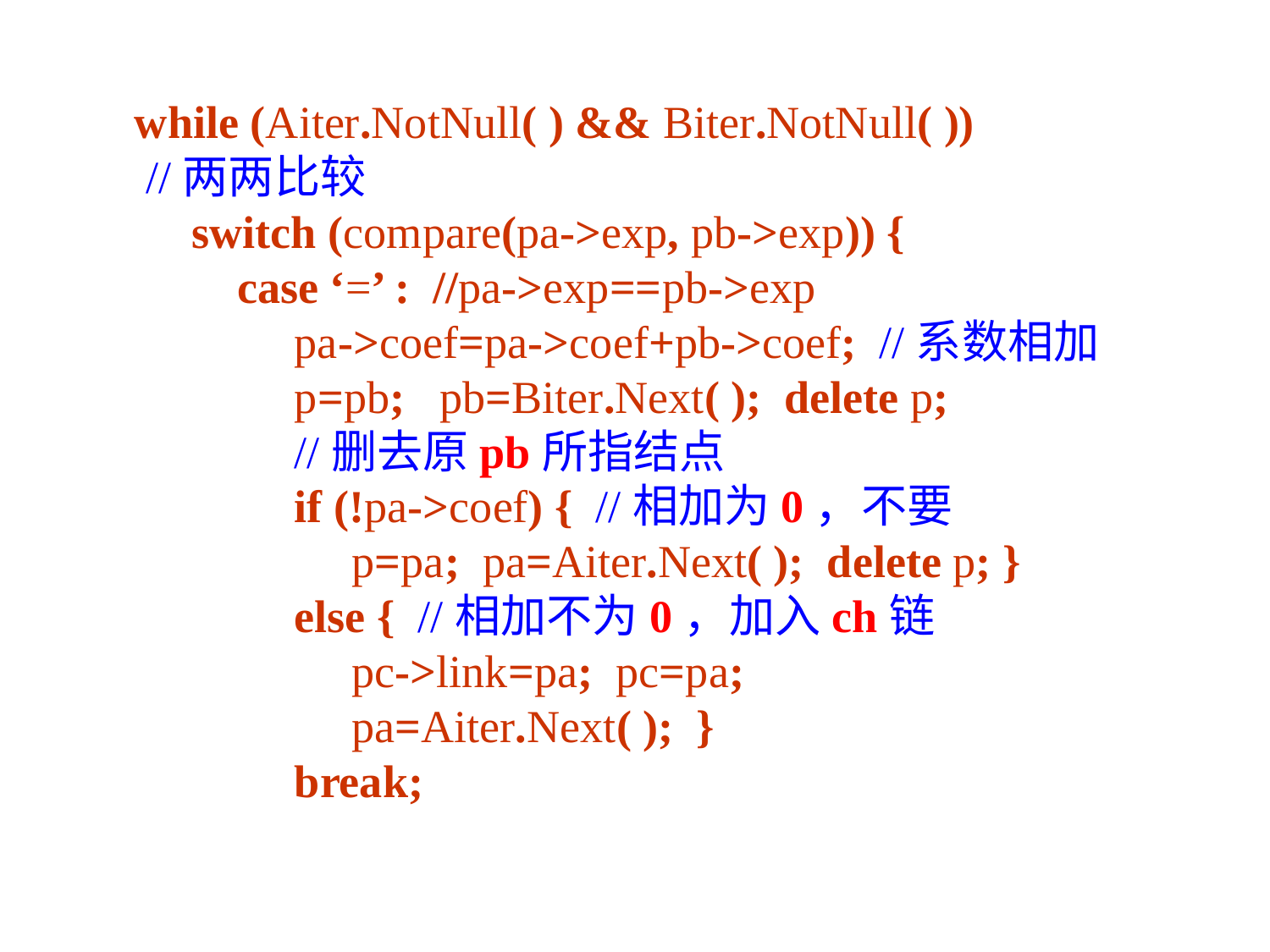

while (Aiter.NotNull( ) && Biter.NotNull( ))
      //两两比较
          switch (compare(pa->exp, pb->exp)) {
              case ‘=’ :  //pa->exp==pb->exp
                   pa->coef=pa->coef+pb->coef;  //系数相加
                   p=pb;   pb=Biter.Next( );  delete p;
                   //删去原pb所指结点
                   if (!pa->coef) {  //相加为0，不要
                        p=pa;  pa=Aiter.Next( );  delete p; }
                   else {  //相加不为0，加入ch链
                        pc->link=pa;  pc=pa;
                        pa=Aiter.Next( );  }
                   break;
132